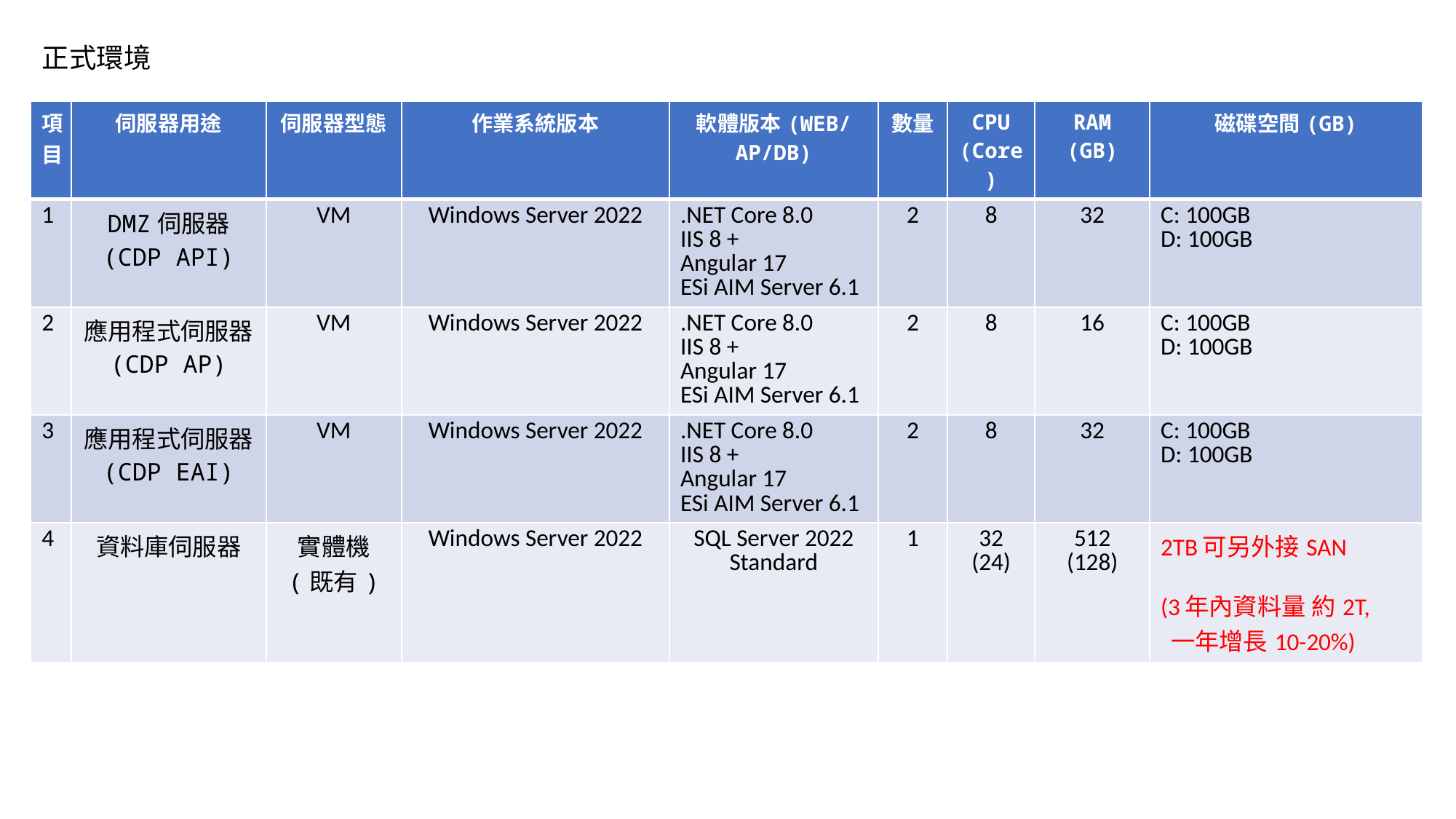

正式環境
| 項目 | 伺服器用途 | 伺服器型態 | 作業系統版本 | 軟體版本(WEB/AP/DB) | 數量 | CPU (Core) | RAM (GB) | 磁碟空間(GB) |
| --- | --- | --- | --- | --- | --- | --- | --- | --- |
| 1 | DMZ伺服器 (CDP API) | VM | Windows Server 2022 | .NET Core 8.0 IIS 8 + Angular 17 ESi AIM Server 6.1 | 2 | 8 | 32 | C: 100GB D: 100GB |
| 2 | 應用程式伺服器 (CDP AP) | VM | Windows Server 2022 | .NET Core 8.0 IIS 8 + Angular 17 ESi AIM Server 6.1 | 2 | 8 | 16 | C: 100GB D: 100GB |
| 3 | 應用程式伺服器 (CDP EAI) | VM | Windows Server 2022 | .NET Core 8.0 IIS 8 + Angular 17 ESi AIM Server 6.1 | 2 | 8 | 32 | C: 100GB D: 100GB |
| 4 | 資料庫伺服器 | 實體機 (既有) | Windows Server 2022 | SQL Server 2022 Standard | 1 | 32 (24) | 512 (128) | 2TB可另外接SAN (3年內資料量 約2T, 一年增長10-20%) |